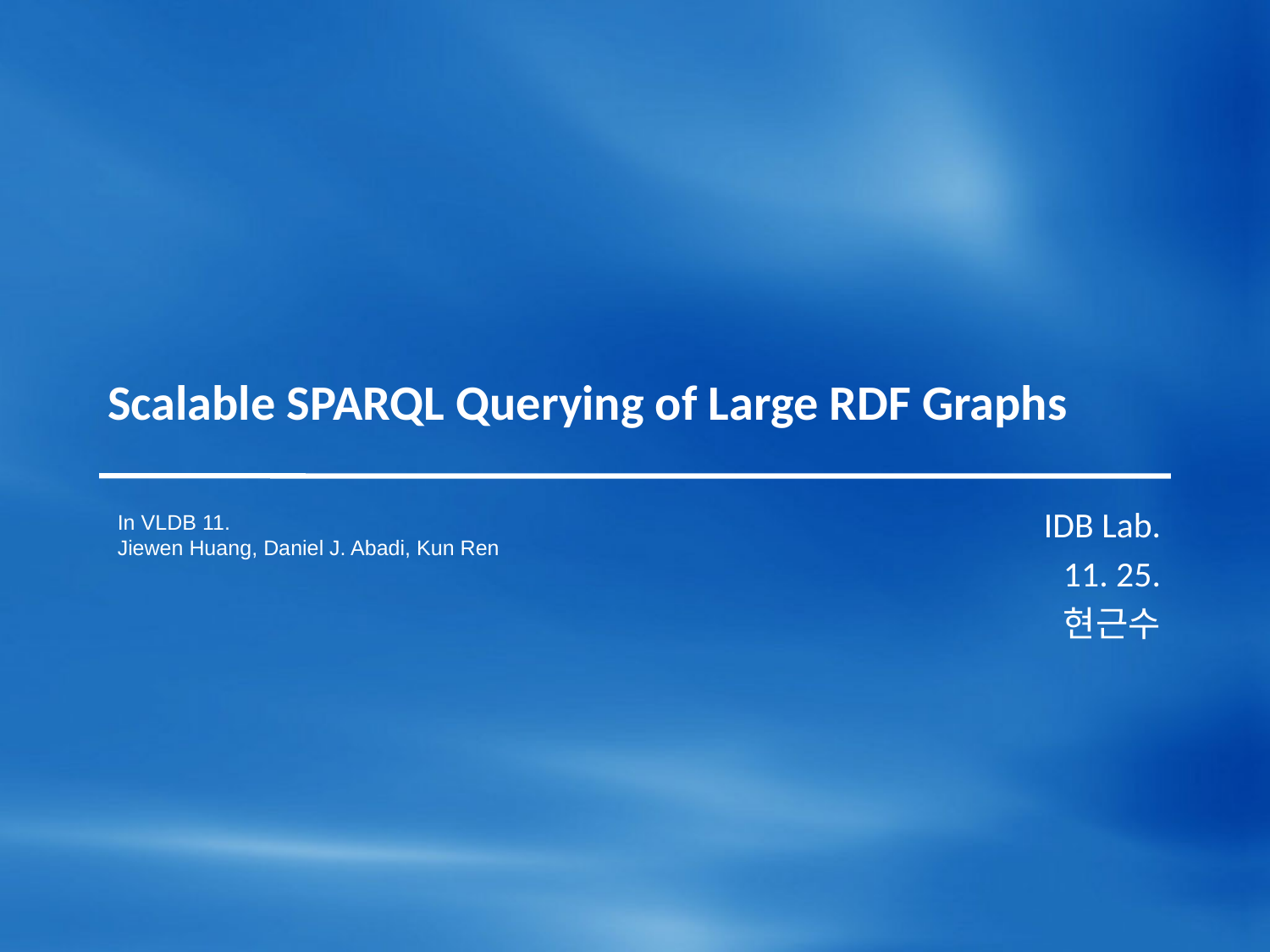

# Scalable SPARQL Querying of Large RDF Graphs
IDB Lab.
11. 25.
현근수
In VLDB 11.
Jiewen Huang, Daniel J. Abadi, Kun Ren